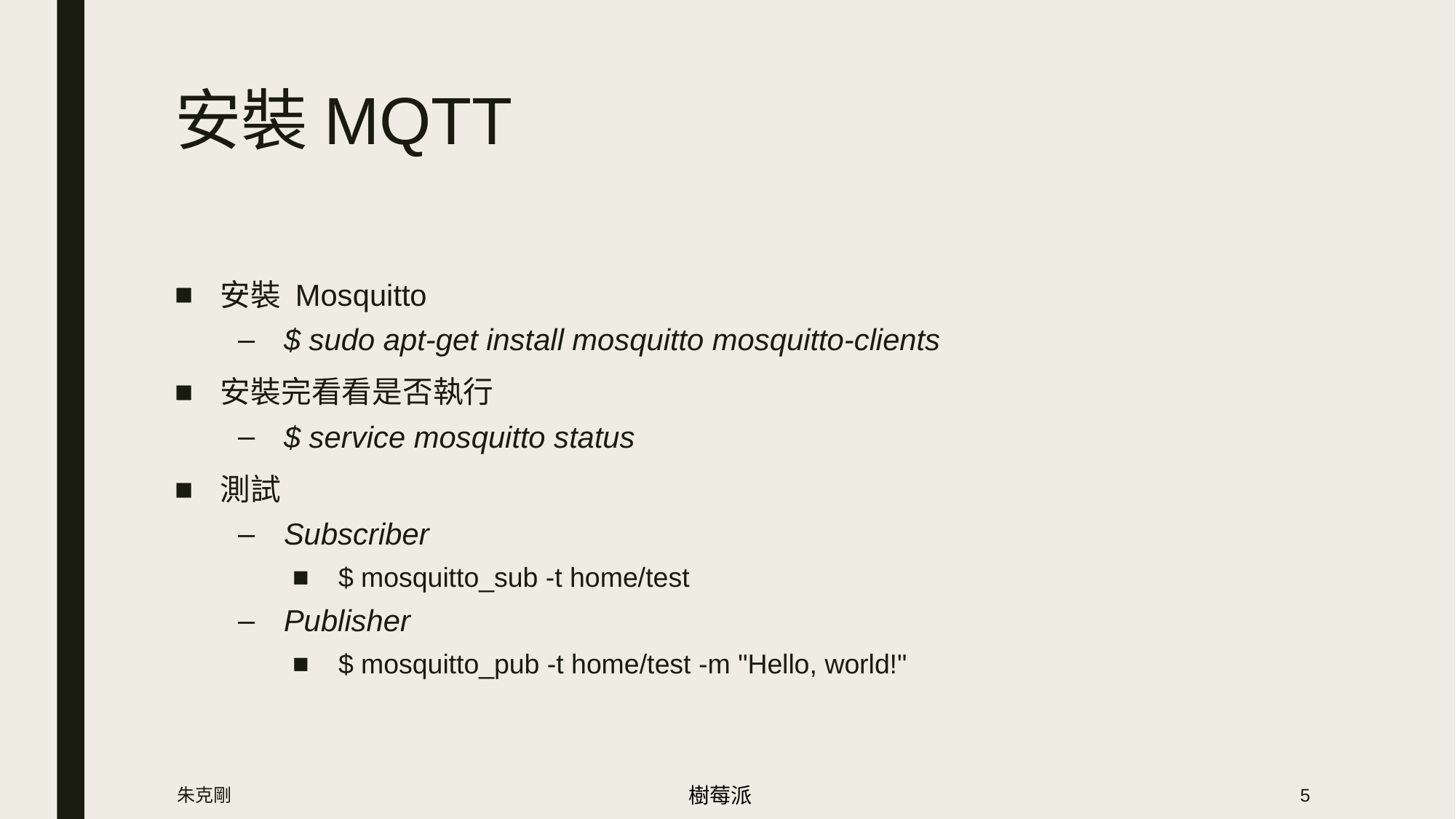

# 安裝MQTT
安裝 Mosquitto
$ sudo apt-get install mosquitto mosquitto-clients
安裝完看看是否執行
$ service mosquitto status
測試
Subscriber
$ mosquitto_sub -t home/test
Publisher
$ mosquitto_pub -t home/test -m "Hello, world!"
朱克剛
樹莓派
5